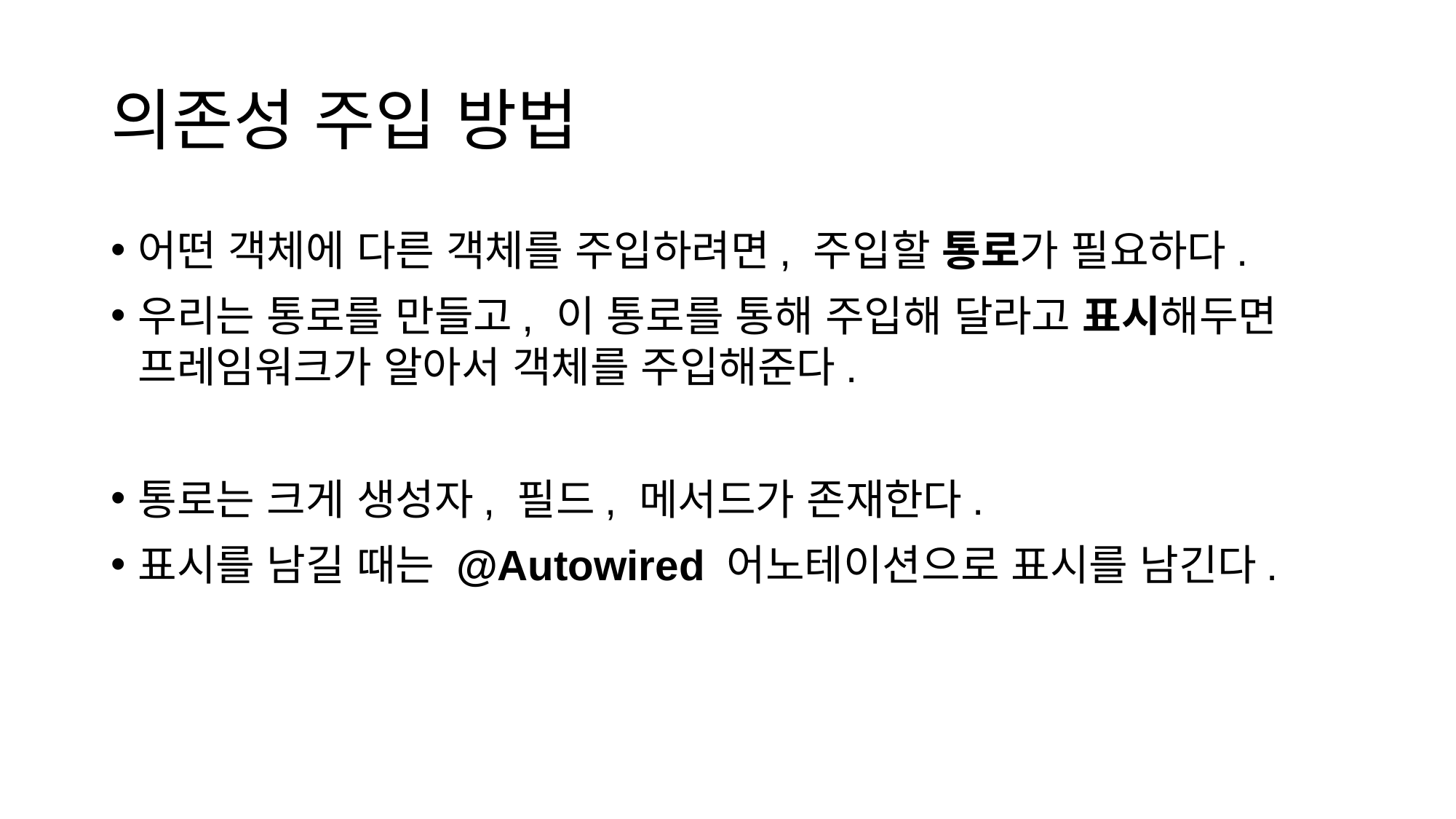

# 의존성 주입 방법
어떤 객체에 다른 객체를 주입하려면, 주입할 통로가 필요하다.
우리는 통로를 만들고, 이 통로를 통해 주입해 달라고 표시해두면 프레임워크가 알아서 객체를 주입해준다.

통로는 크게 생성자, 필드, 메서드가 존재한다.
표시를 남길 때는 @Autowired 어노테이션으로 표시를 남긴다.